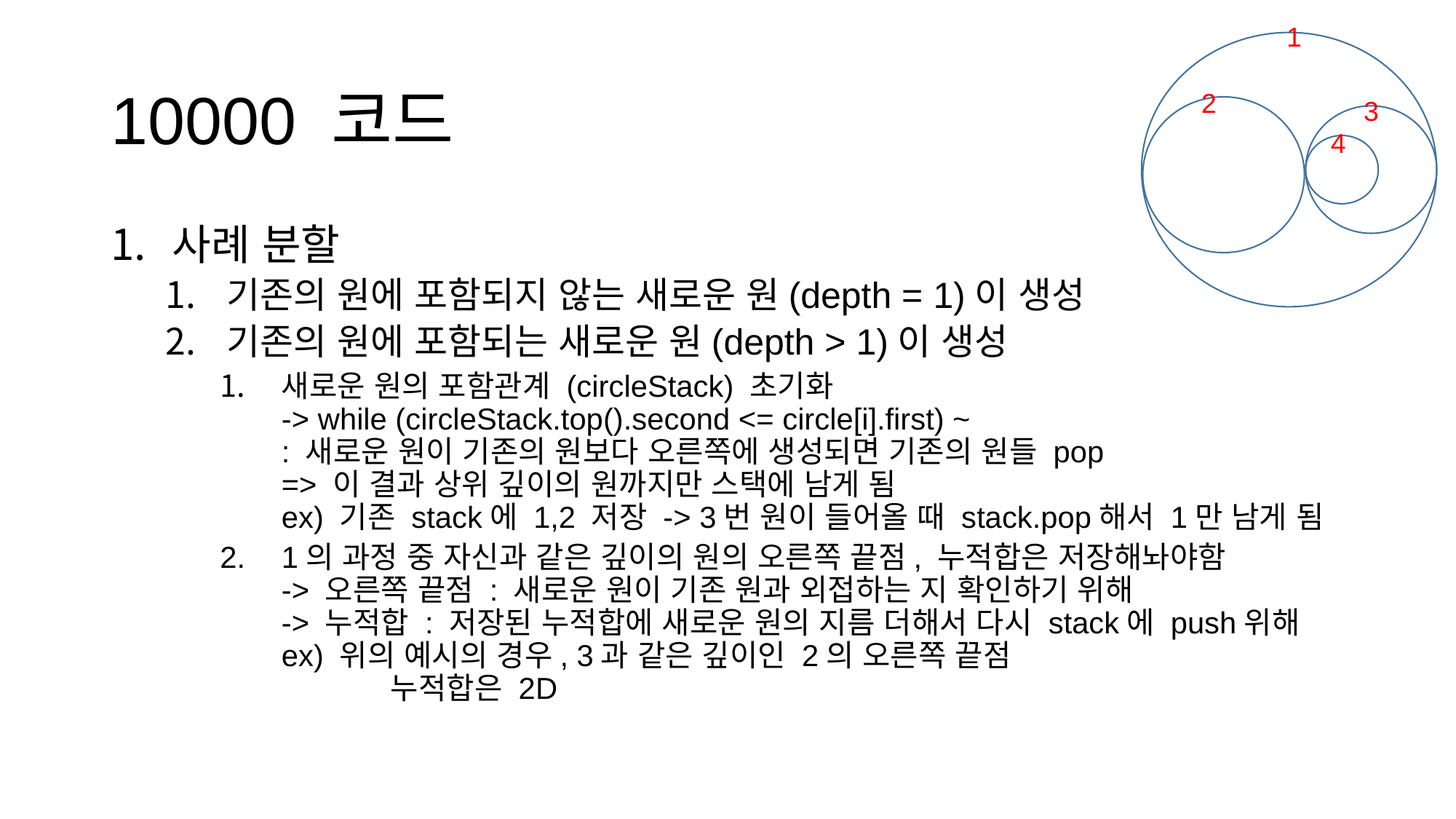

1

2
3
4
# 10000 코드
사례 분할
기존의 원에 포함되지 않는 새로운 원(depth = 1)이 생성
기존의 원에 포함되는 새로운 원(depth > 1)이 생성
새로운 원의 포함관계 (circleStack) 초기화
-> while (circleStack.top().second <= circle[i].first) ~
: 새로운 원이 기존의 원보다 오른쪽에 생성되면 기존의 원들 pop
=> 이 결과 상위 깊이의 원까지만 스택에 남게 됨
ex) 기존 stack에 1,2 저장 -> 3번 원이 들어올 때 stack.pop해서 1만 남게 됨
1의 과정 중 자신과 같은 깊이의 원의 오른쪽 끝점, 누적합은 저장해놔야함
-> 오른쪽 끝점 : 새로운 원이 기존 원과 외접하는 지 확인하기 위해
-> 누적합 : 저장된 누적합에 새로운 원의 지름 더해서 다시 stack에 push위해
ex) 위의 예시의 경우, 3과 같은 깊이인 2의 오른쪽 끝점
	누적합은 2D